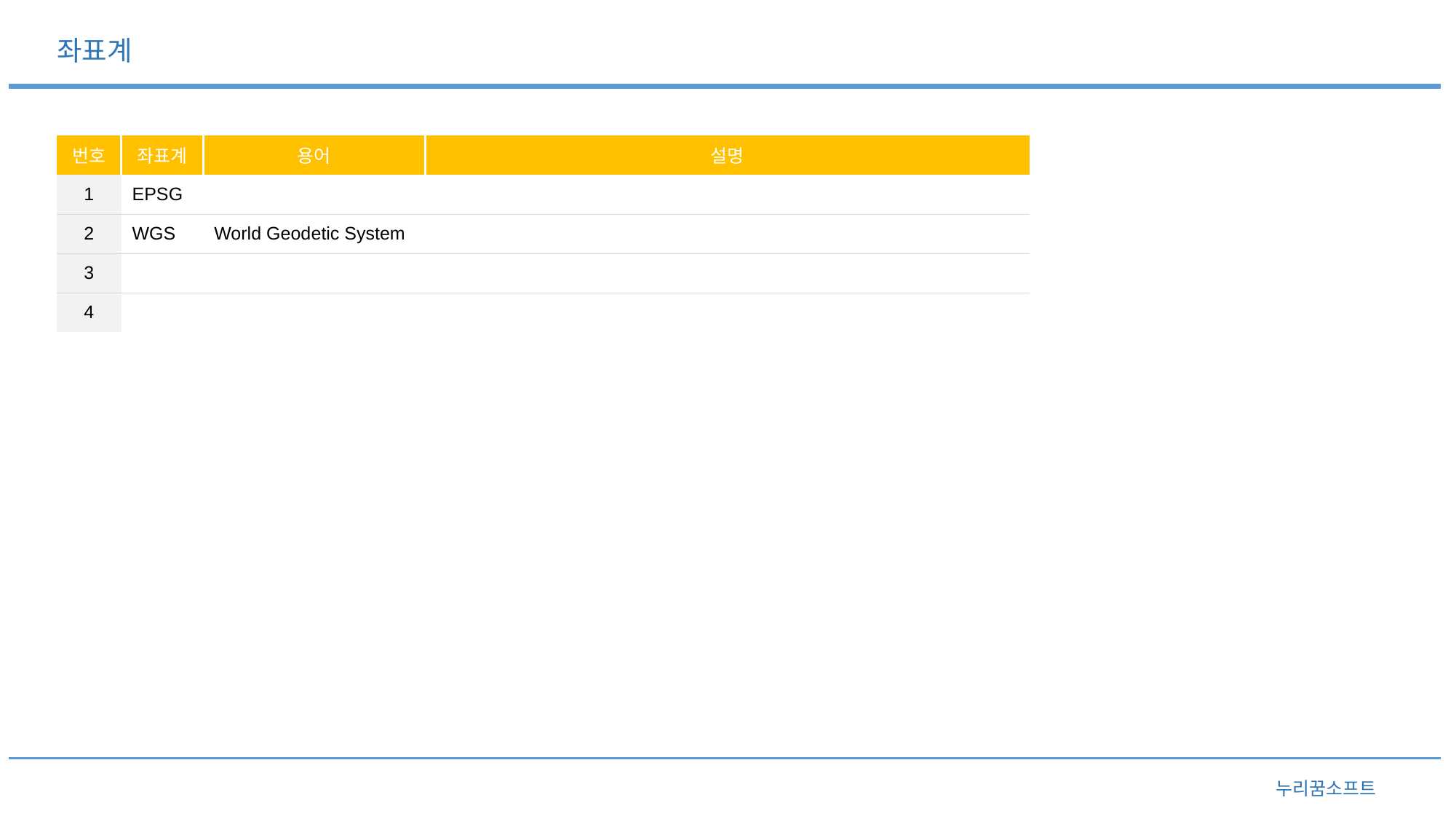

좌표계
| 번호 | 좌표계 | 용어 | 설명 |
| --- | --- | --- | --- |
| 1 | EPSG |  |  |
| 2 | WGS | World Geodetic System |  |
| 3 |  |  |  |
| 4 |  |  |  |
누리꿈소프트